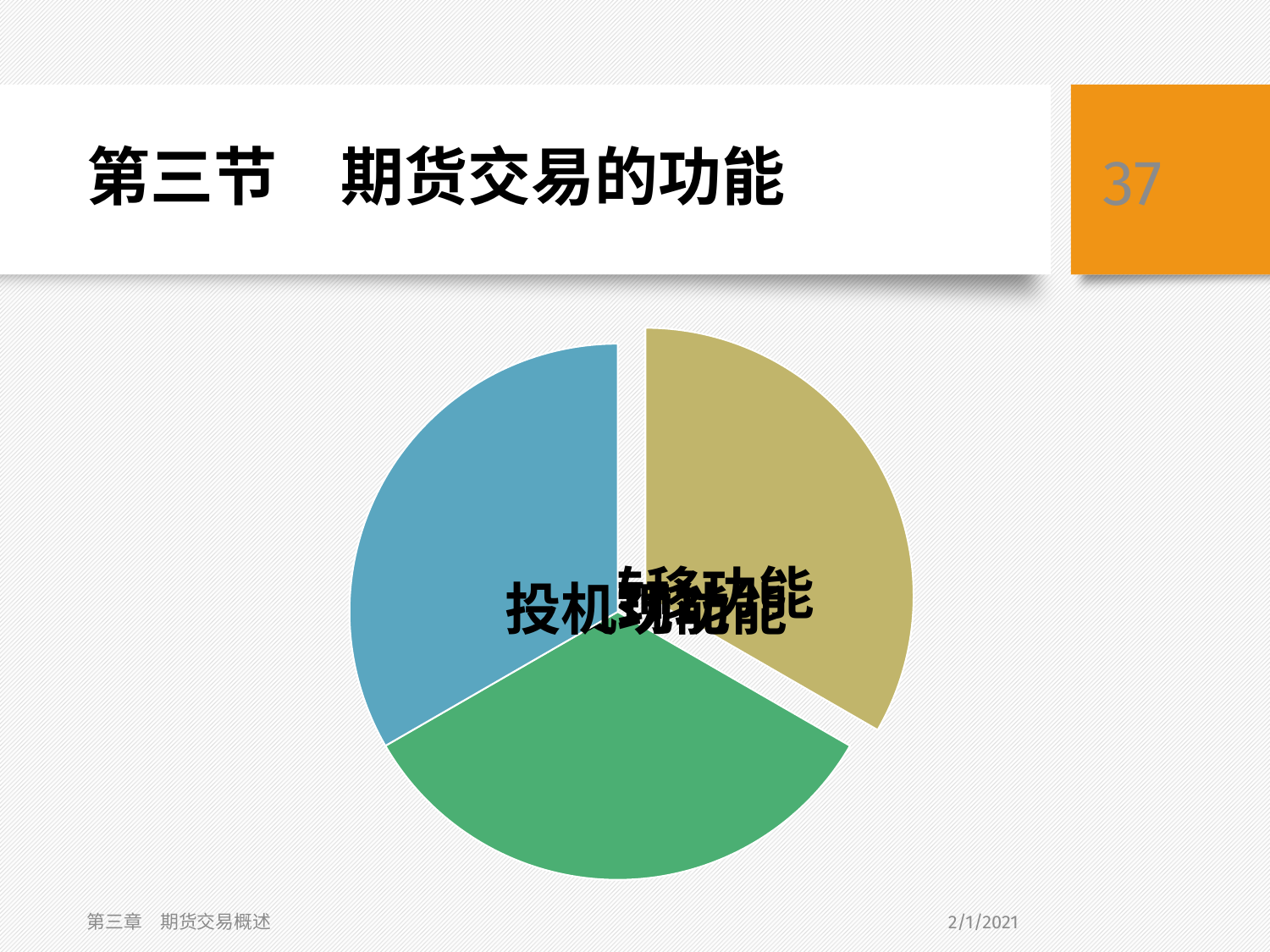

# 第三节　期货交易的功能
37
风险转移功能
价格发现功能
投机功能
2/1/2021
第三章　期货交易概述